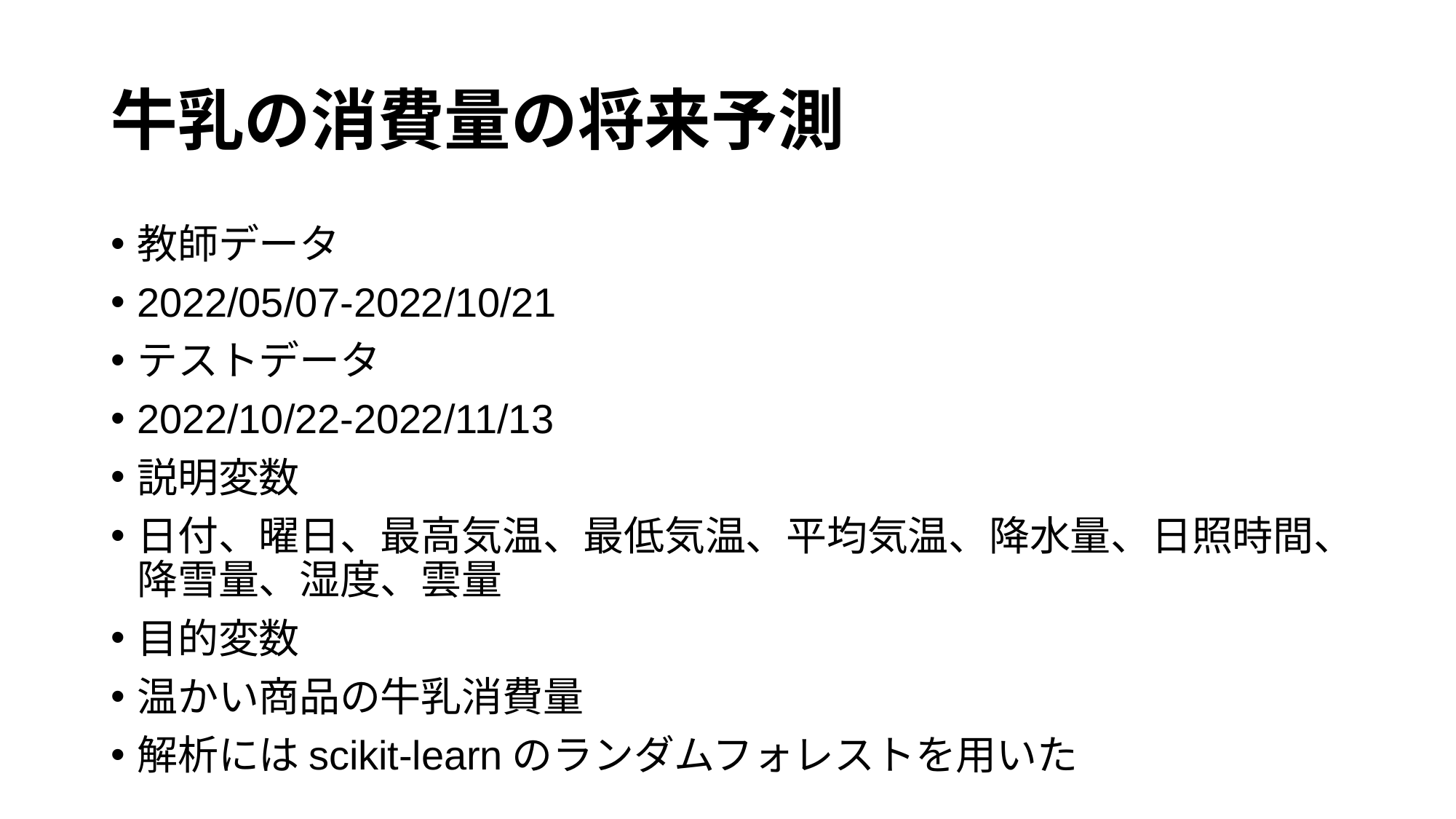

# 牛乳の消費量の将来予測
教師データ
2022/05/07-2022/10/21
テストデータ
2022/10/22-2022/11/13
説明変数
日付、曜日、最高気温、最低気温、平均気温、降水量、日照時間、降雪量、湿度、雲量
目的変数
温かい商品の牛乳消費量
解析にはscikit-learnのランダムフォレストを用いた